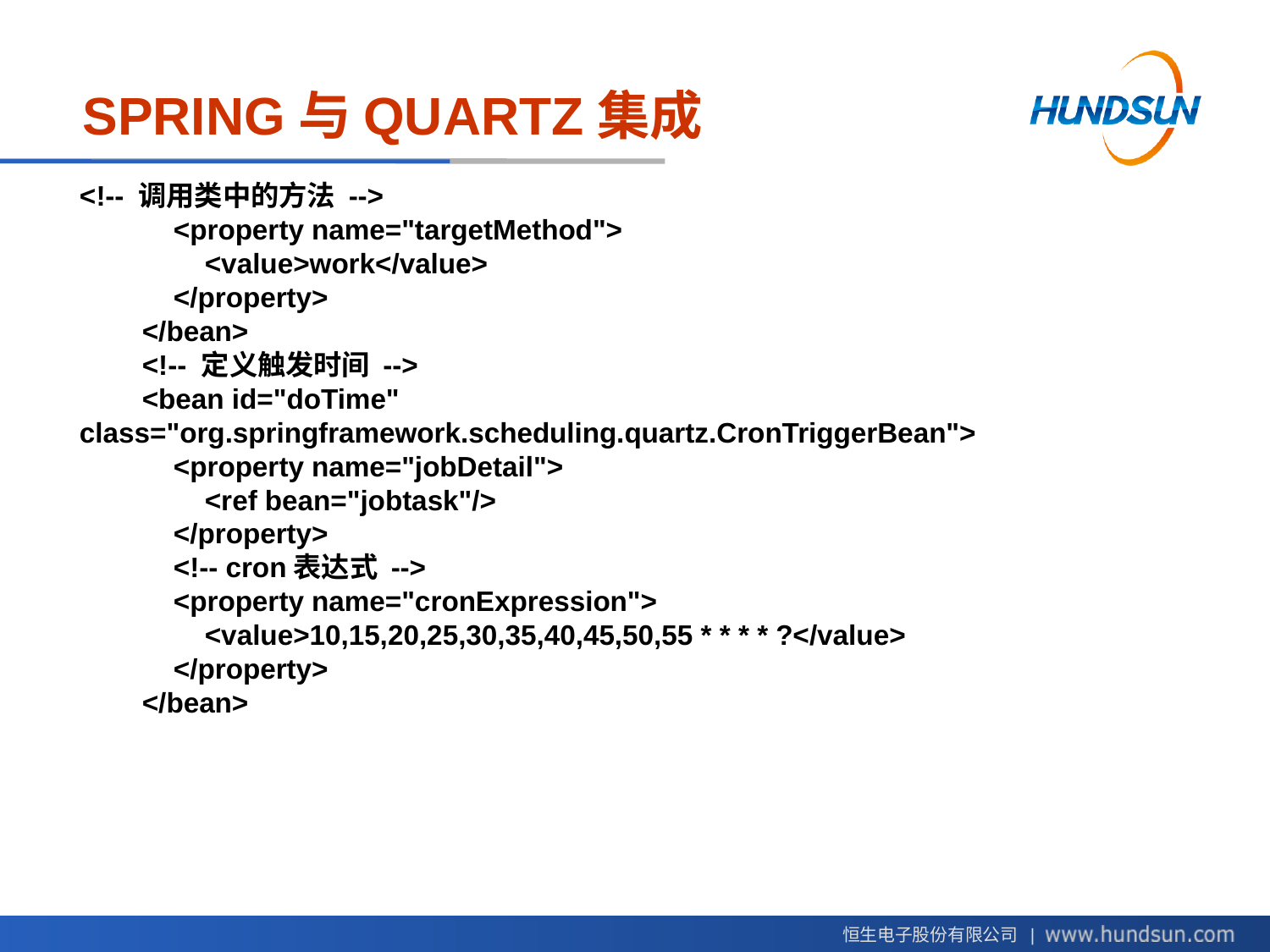

# SPRING与QUARTZ集成
<!-- 调用类中的方法 -->
            <property name="targetMethod">
                <value>work</value>
            </property>
        </bean>
        <!-- 定义触发时间 -->
        <bean id="doTime" class="org.springframework.scheduling.quartz.CronTriggerBean">
            <property name="jobDetail">
                <ref bean="jobtask"/>
            </property>
            <!-- cron表达式 -->
            <property name="cronExpression">
                <value>10,15,20,25,30,35,40,45,50,55 * * * * ?</value>
            </property>
        </bean>